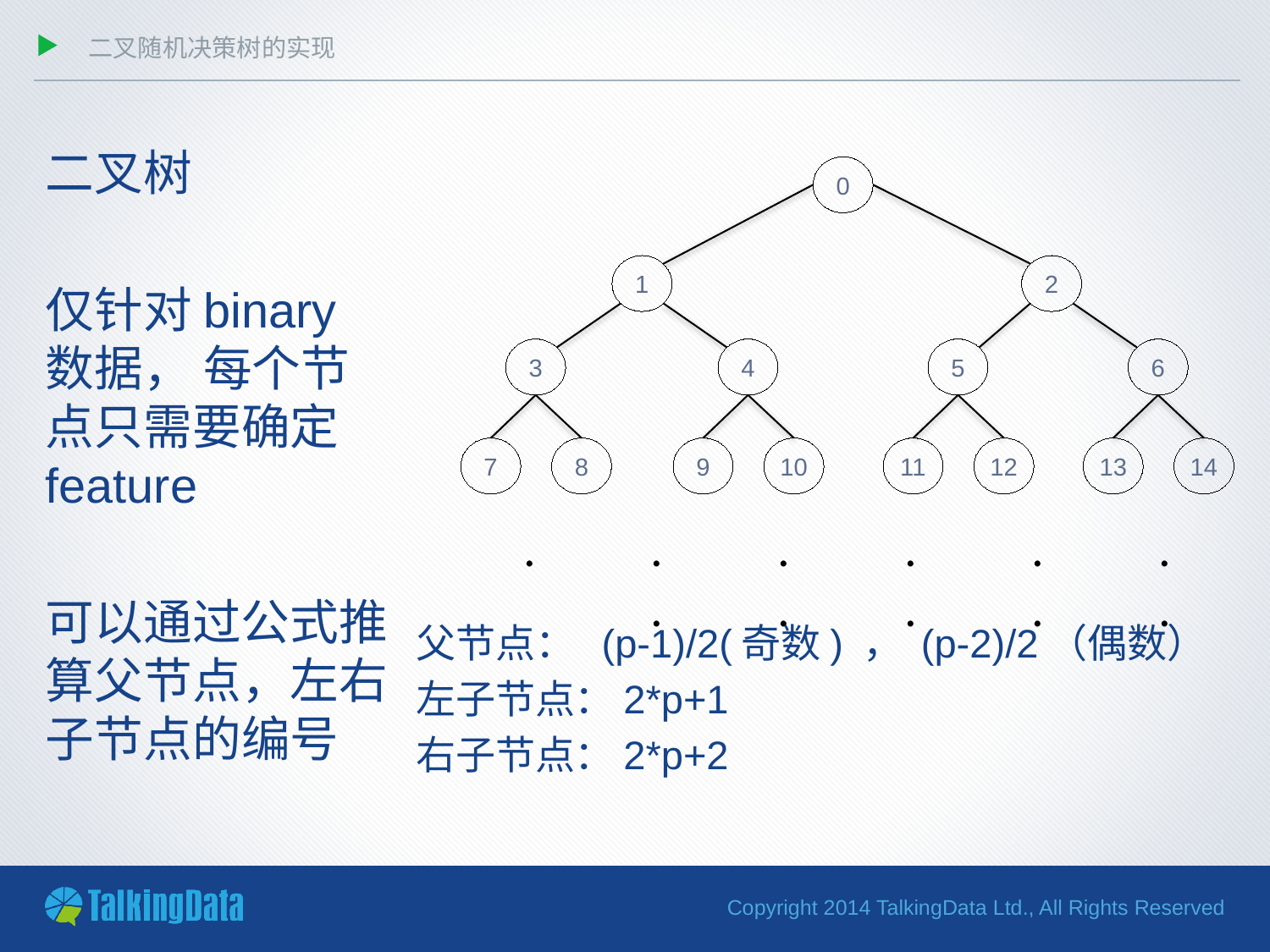

# 二叉随机决策树的实现
二叉树

仅针对binary数据， 每个节点只需要确定feature

可以通过公式推算父节点，左右子节点的编号

0
2
1
3
7
8
4
9
10
5
11
12
6
13
14
.	.	.	.	.	.	.	.	.	.	.
父节点：  (p-1)/2(奇数) ， (p-2)/2（偶数）
左子节点：2*p+1
右子节点：2*p+2